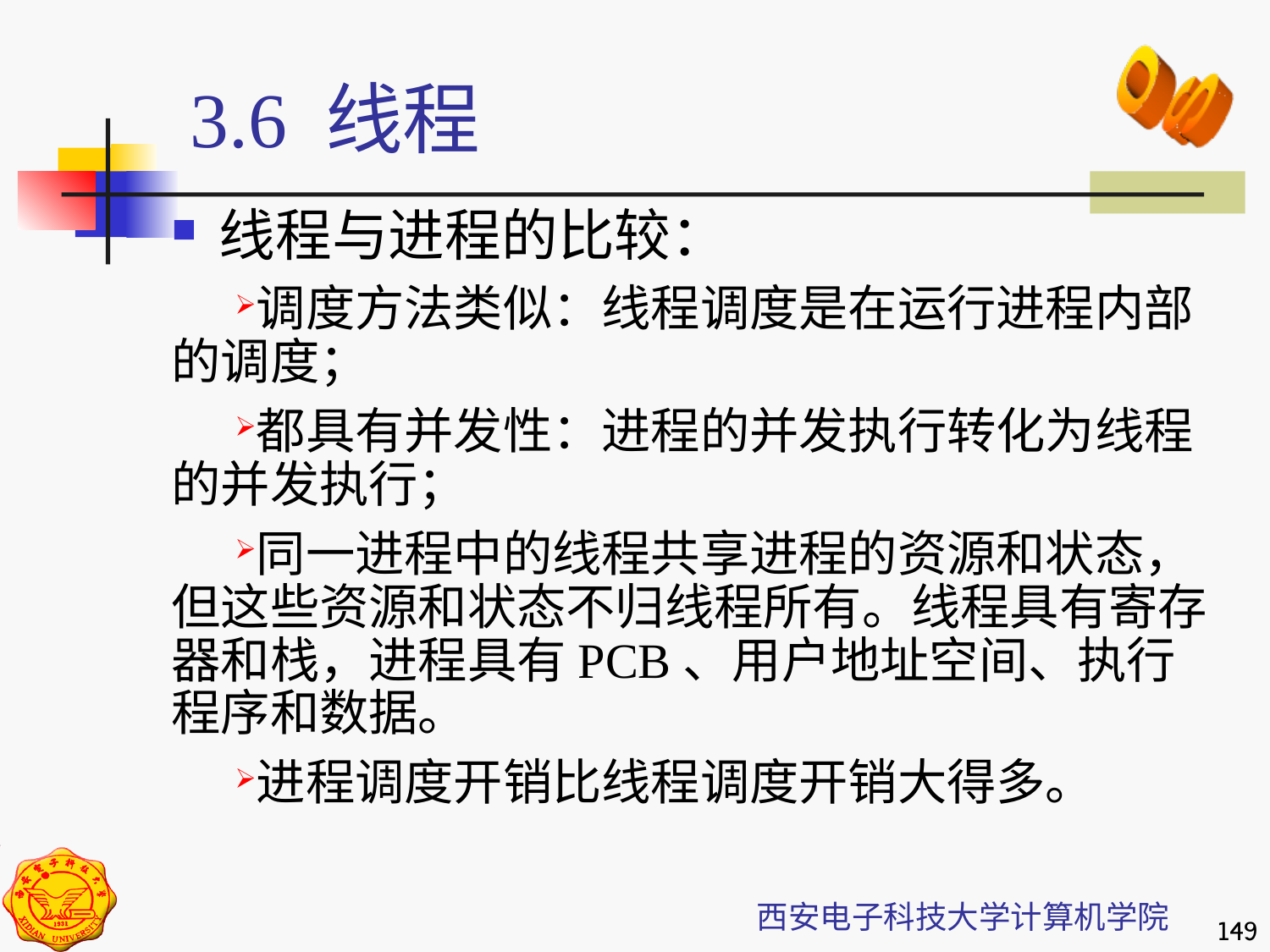

3.6 线程
线程与进程的比较：
调度方法类似：线程调度是在运行进程内部的调度；
都具有并发性：进程的并发执行转化为线程的并发执行；
同一进程中的线程共享进程的资源和状态，但这些资源和状态不归线程所有。线程具有寄存器和栈，进程具有PCB、用户地址空间、执行程序和数据。
进程调度开销比线程调度开销大得多。
149